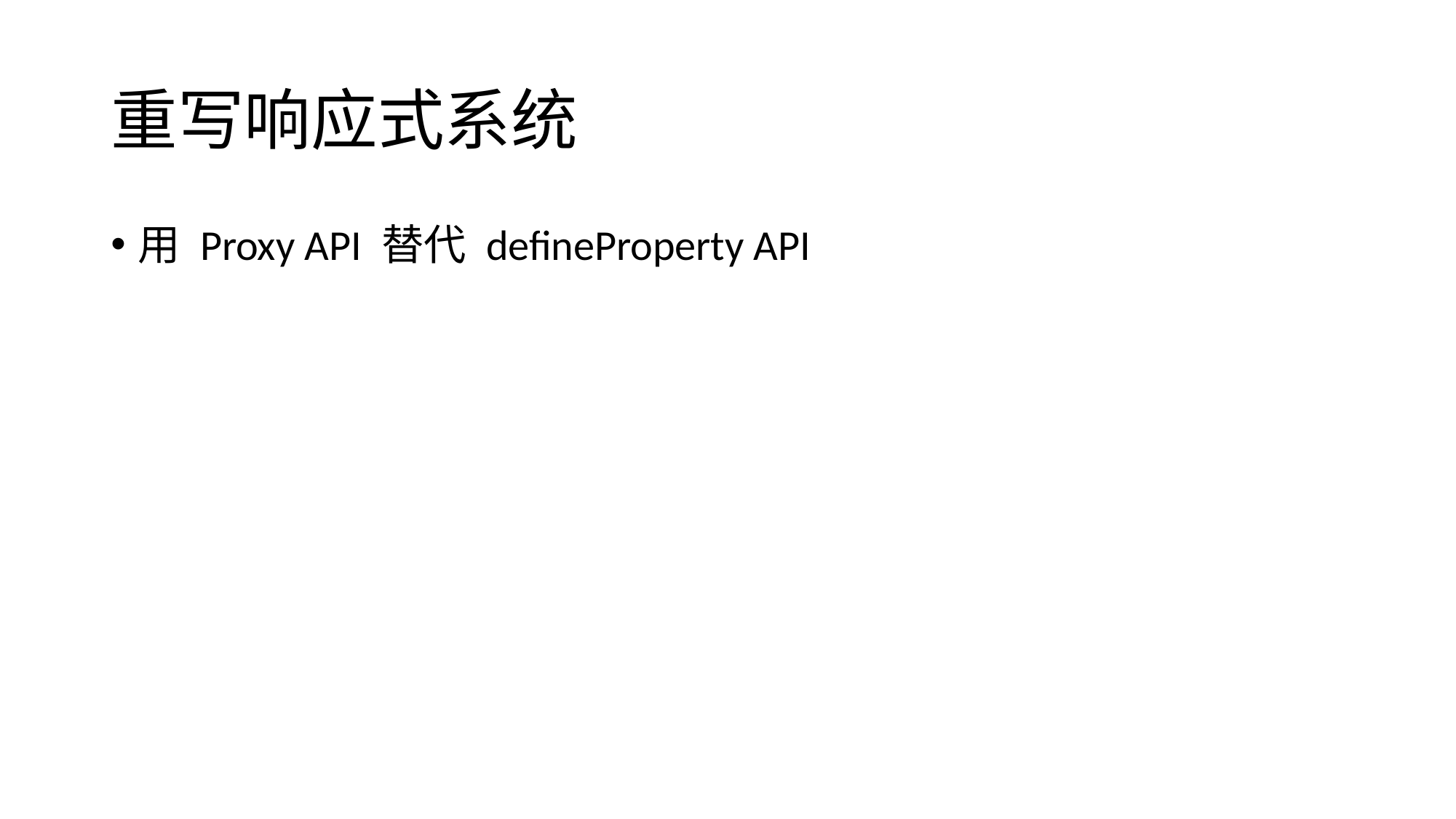

# 重写响应式系统
用 Proxy API 替代 defineProperty API